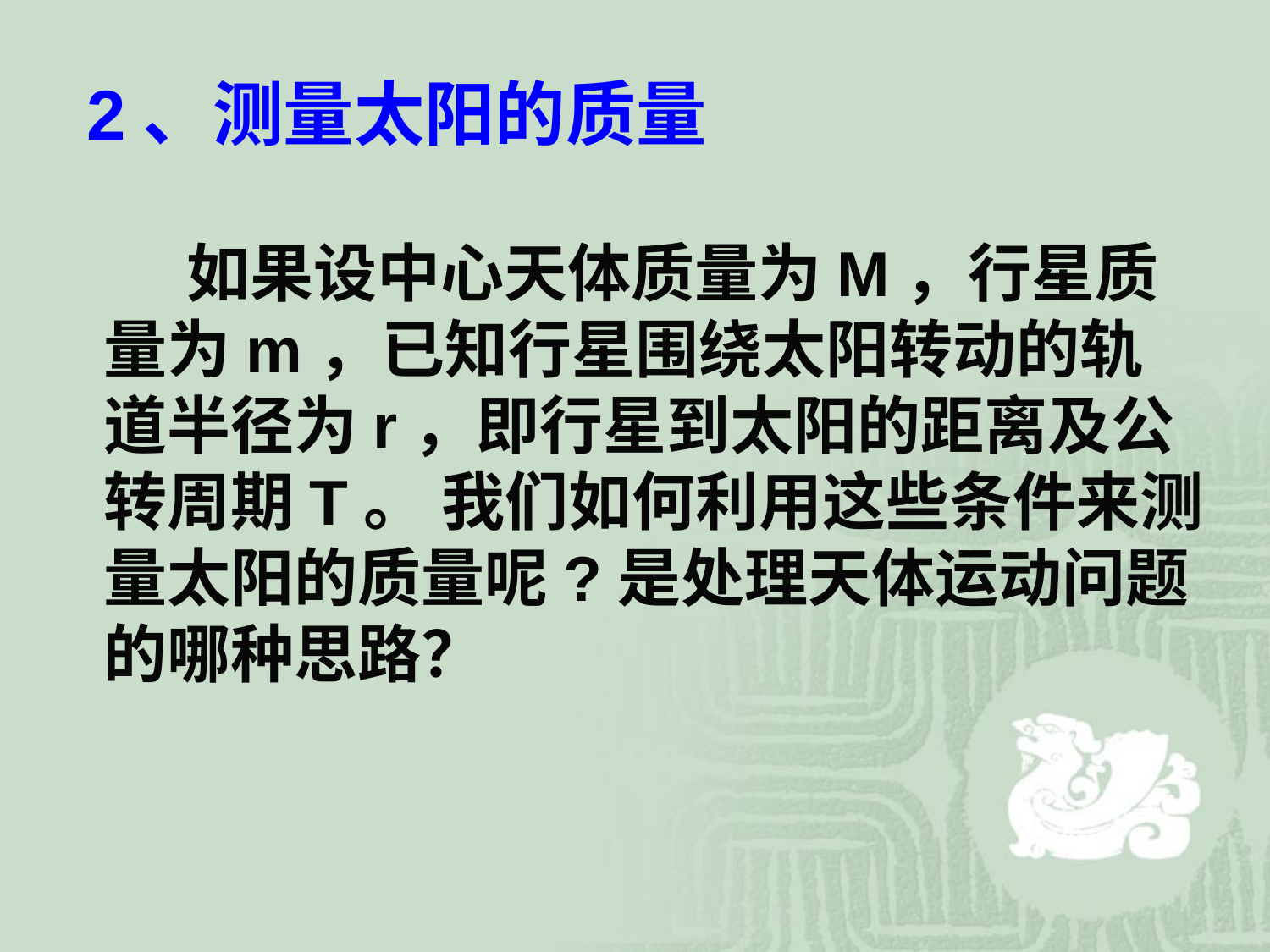

2、测量太阳的质量
        如果设中心天体质量为M，行星质量为m，已知行星围绕太阳转动的轨道半径为r，即行星到太阳的距离及公转周期T。 我们如何利用这些条件来测量太阳的质量呢?是处理天体运动问题的哪种思路？